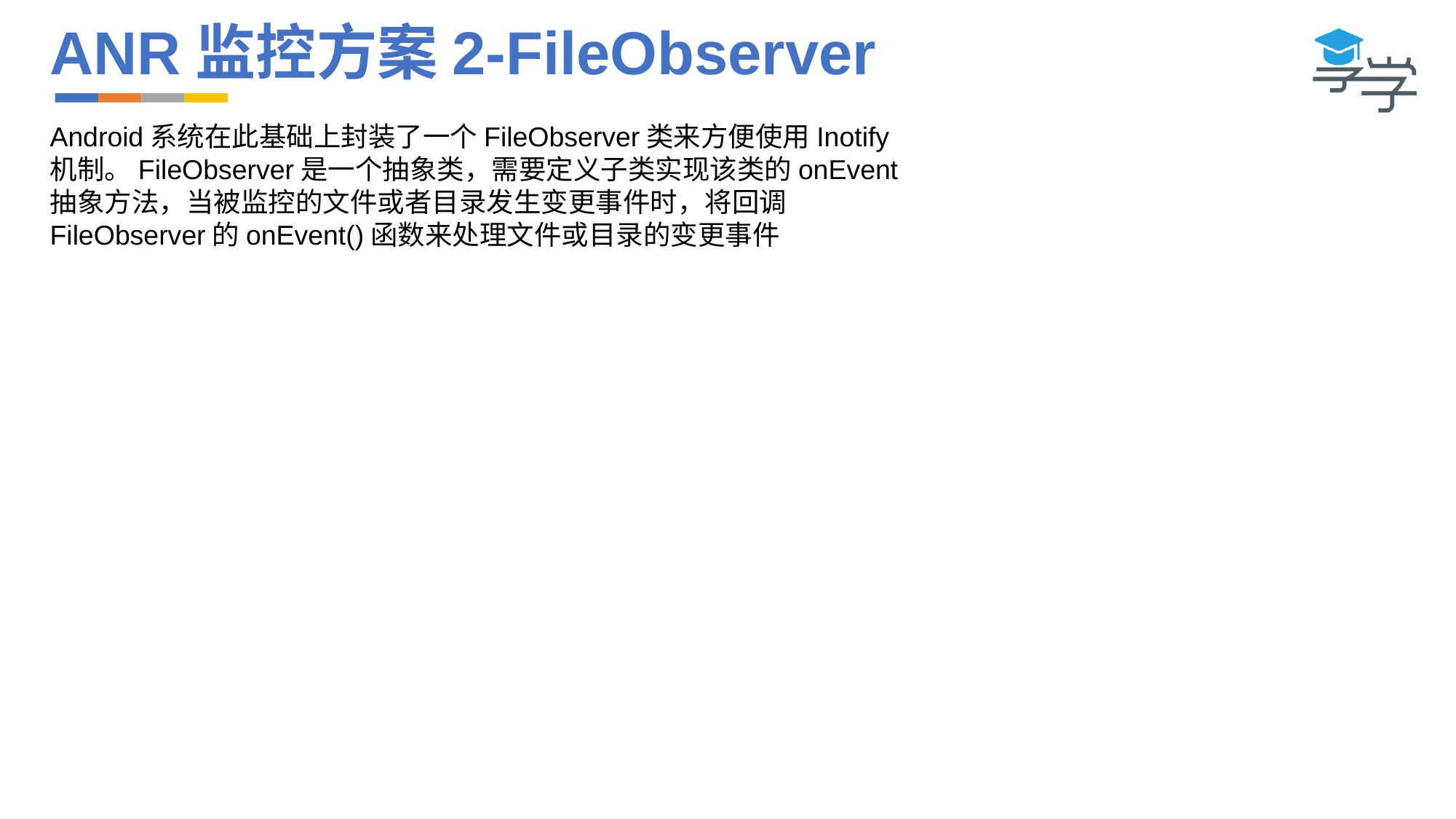

# ANR监控方案2-FileObserver
Android系统在此基础上封装了一个FileObserver类来方便使用Inotify机制。FileObserver是一个抽象类，需要定义子类实现该类的onEvent抽象方法，当被监控的文件或者目录发生变更事件时，将回调FileObserver的onEvent()函数来处理文件或目录的变更事件